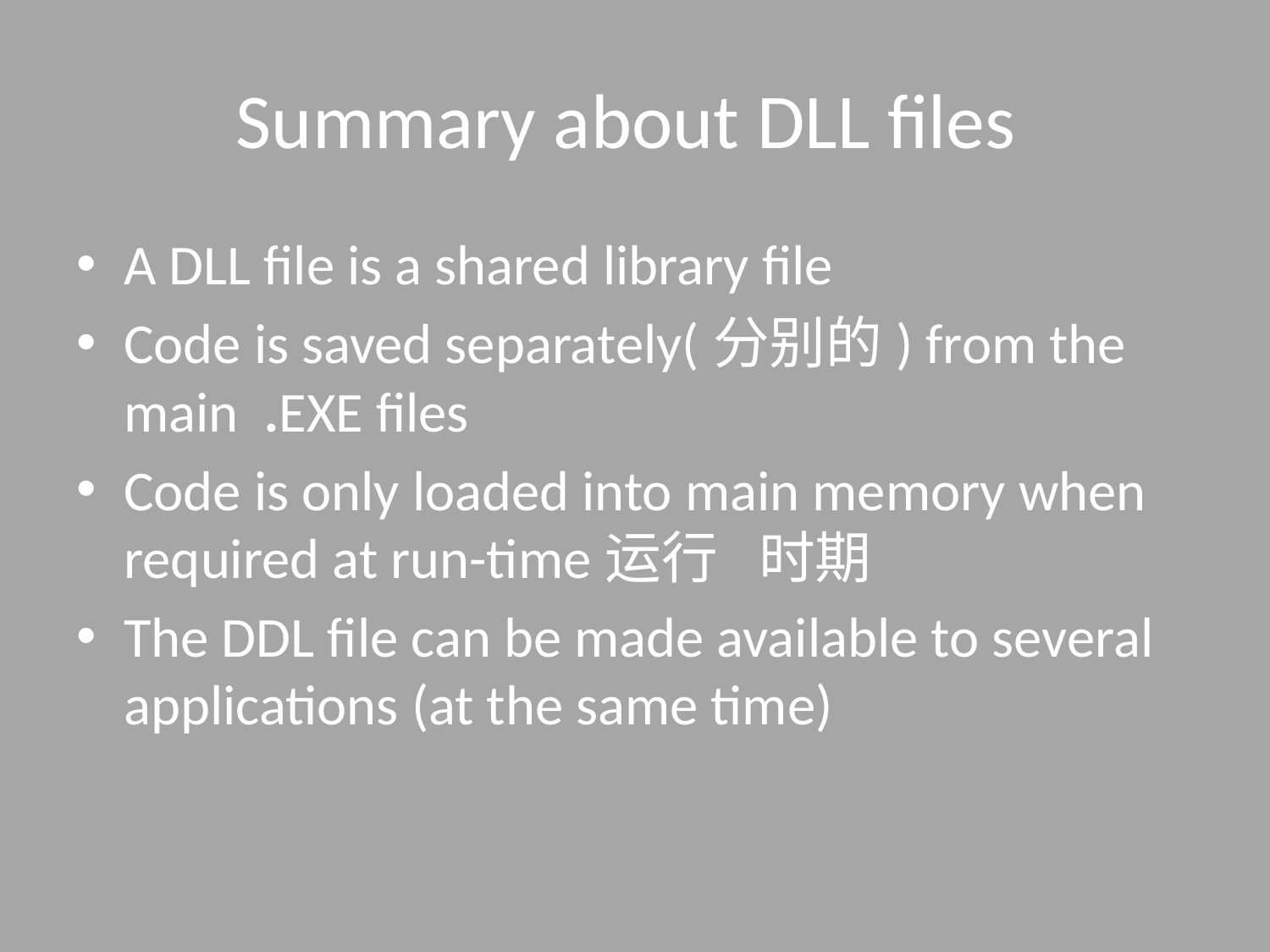

# Summary about DLL files
A DLL file is a shared library file
Code is saved separately(分别的) from the main  .EXE files
Code is only loaded into main memory when required at run-time运行	时期
The DDL file can be made available to several applications (at the same time)